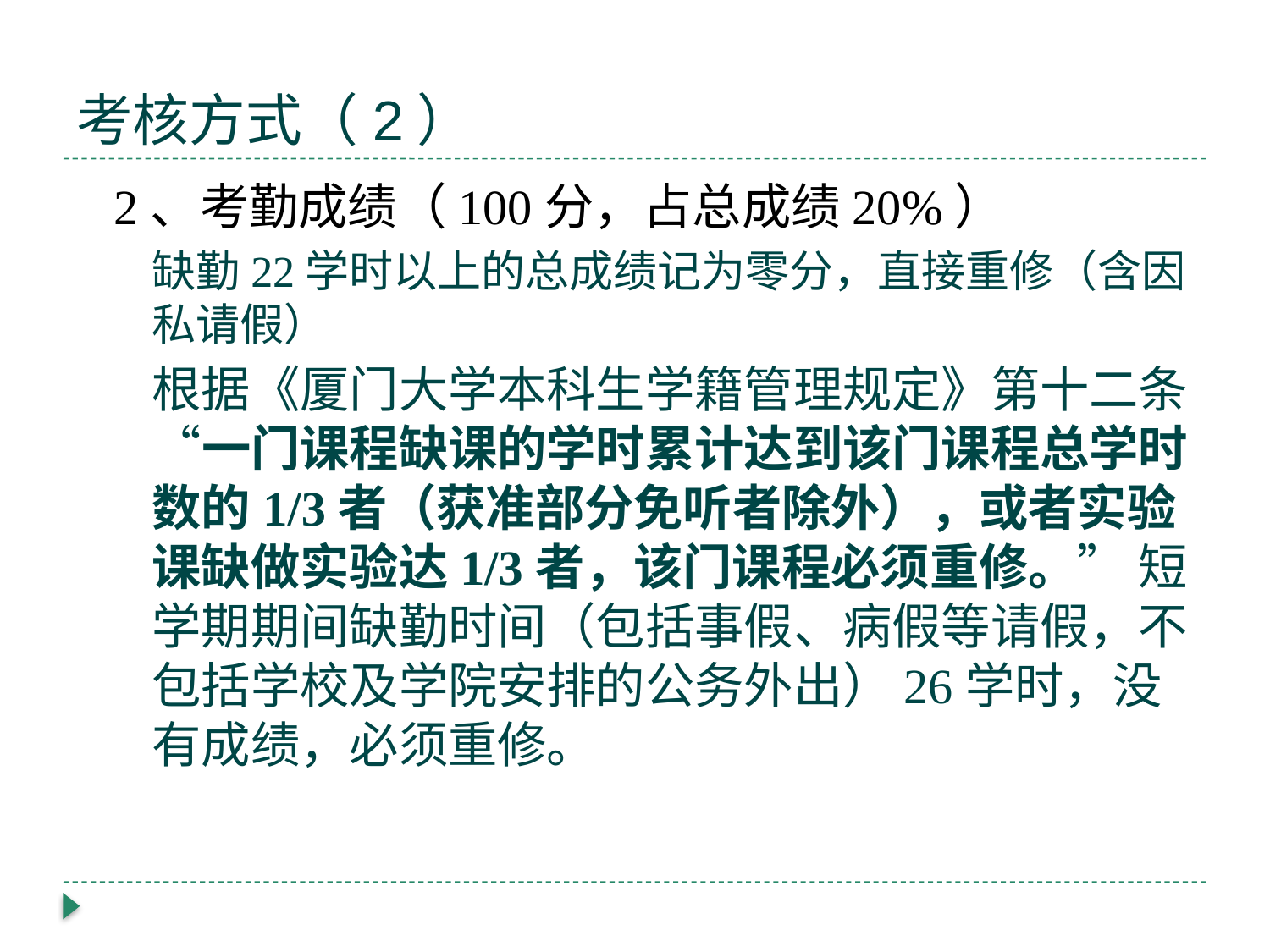

# 考核方式（2）
2、考勤成绩（100分，占总成绩20%）
缺勤22学时以上的总成绩记为零分，直接重修（含因私请假）
根据《厦门大学本科生学籍管理规定》第十二条 “一门课程缺课的学时累计达到该门课程总学时数的1/3者（获准部分免听者除外），或者实验课缺做实验达1/3者，该门课程必须重修。” 短学期期间缺勤时间（包括事假、病假等请假，不包括学校及学院安排的公务外出）26学时，没有成绩，必须重修。